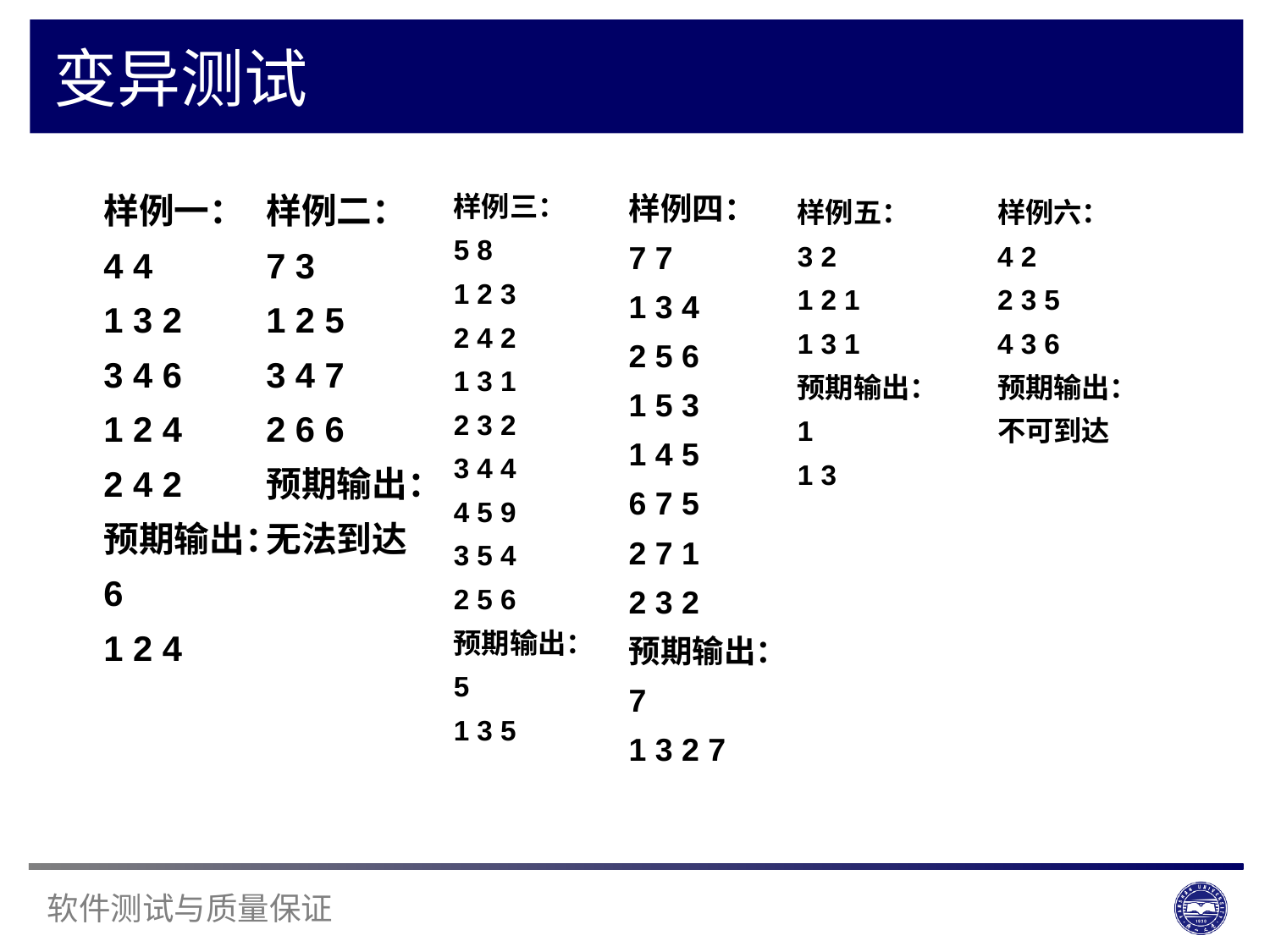

变异测试
样例一：
4 4
1 3 2
3 4 6
1 2 4
2 4 2
预期输出：
6
1 2 4
样例二：
7 3
1 2 5
3 4 7
2 6 6
预期输出：
无法到达
样例三：
5 8
1 2 3
2 4 2
1 3 1
2 3 2
3 4 4
4 5 9
3 5 4
2 5 6
预期输出：
5
1 3 5
样例四：
7 7
1 3 4
2 5 6
1 5 3
1 4 5
6 7 5
2 7 1
2 3 2
预期输出：
7
1 3 2 7
样例五：
3 2
1 2 1
1 3 1
预期输出：
1
1 3
样例六：
4 2
2 3 5
4 3 6
预期输出：
不可到达